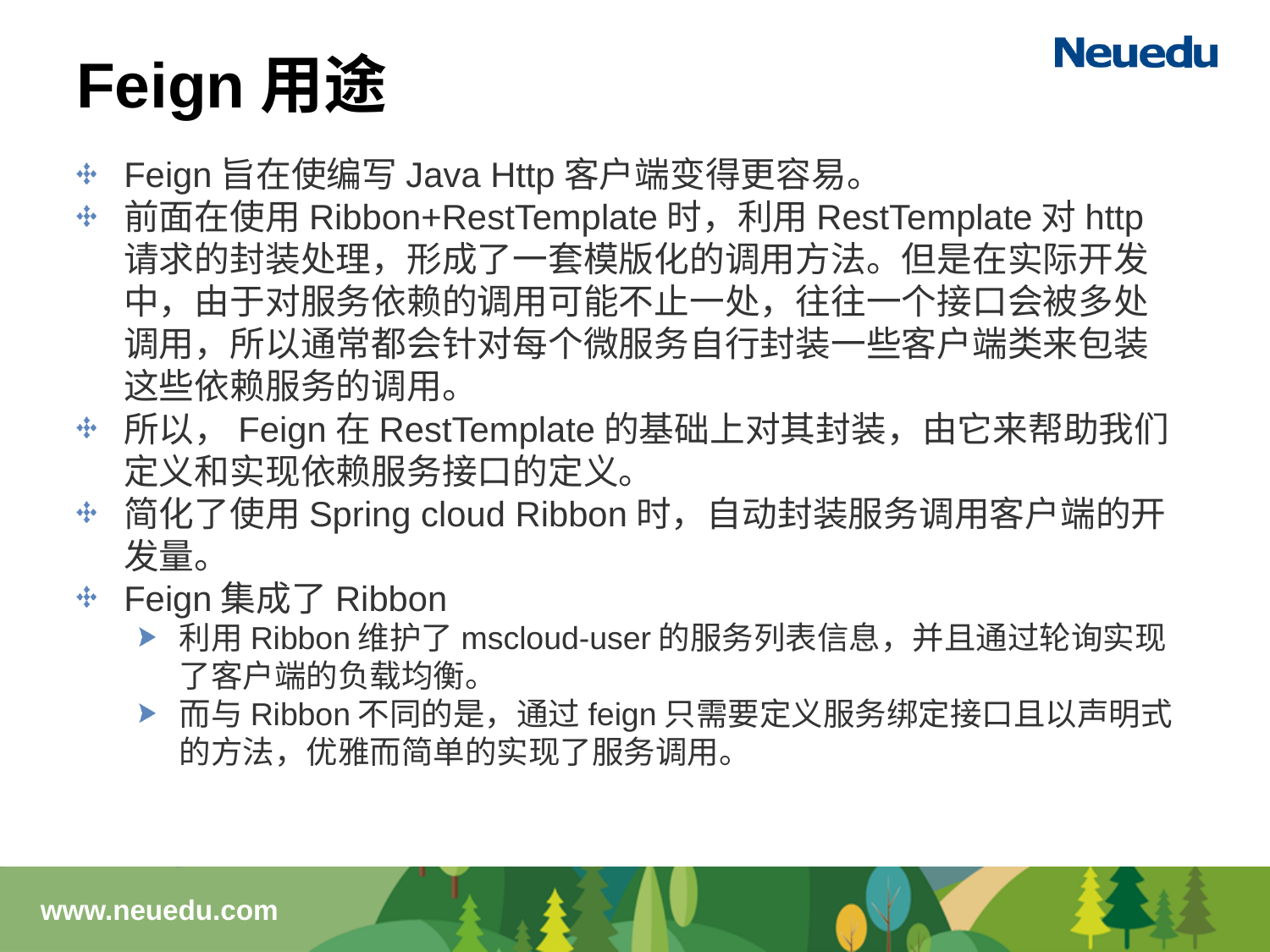

# Feign用途
Feign旨在使编写Java Http客户端变得更容易。
前面在使用Ribbon+RestTemplate时，利用RestTemplate对http请求的封装处理，形成了一套模版化的调用方法。但是在实际开发中，由于对服务依赖的调用可能不止一处，往往一个接口会被多处调用，所以通常都会针对每个微服务自行封装一些客户端类来包装这些依赖服务的调用。
所以，Feign在RestTemplate的基础上对其封装，由它来帮助我们定义和实现依赖服务接口的定义。
简化了使用Spring cloud Ribbon时，自动封装服务调用客户端的开发量。
Feign集成了Ribbon
利用Ribbon维护了mscloud-user的服务列表信息，并且通过轮询实现了客户端的负载均衡。
而与Ribbon不同的是，通过feign只需要定义服务绑定接口且以声明式的方法，优雅而简单的实现了服务调用。